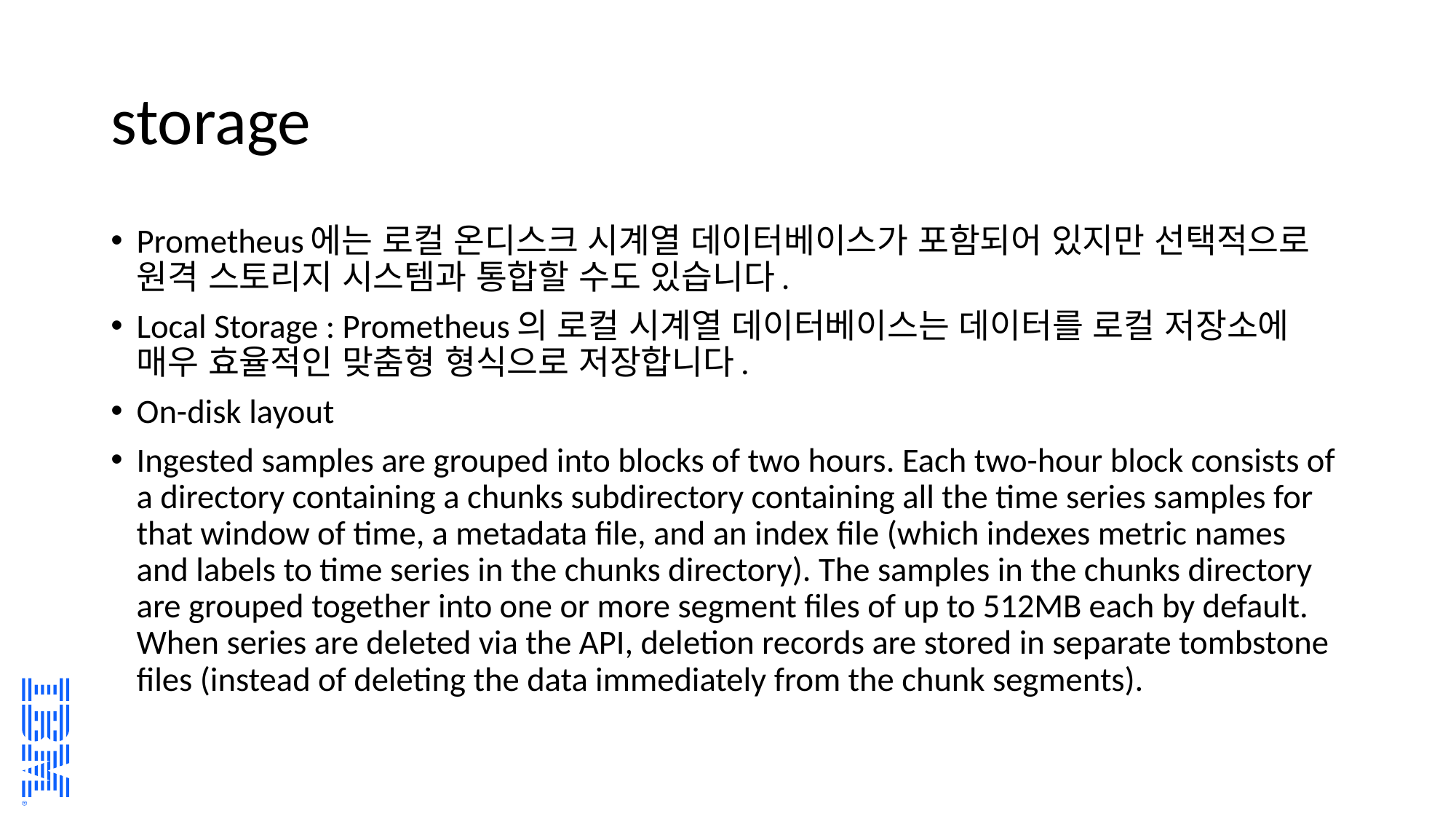

# storage
Prometheus에는 로컬 온디스크 시계열 데이터베이스가 포함되어 있지만 선택적으로 원격 스토리지 시스템과 통합할 수도 있습니다.
Local Storage : Prometheus의 로컬 시계열 데이터베이스는 데이터를 로컬 저장소에 매우 효율적인 맞춤형 형식으로 저장합니다.
On-disk layout
Ingested samples are grouped into blocks of two hours. Each two-hour block consists of a directory containing a chunks subdirectory containing all the time series samples for that window of time, a metadata file, and an index file (which indexes metric names and labels to time series in the chunks directory). The samples in the chunks directory are grouped together into one or more segment files of up to 512MB each by default. When series are deleted via the API, deletion records are stored in separate tombstone files (instead of deleting the data immediately from the chunk segments).